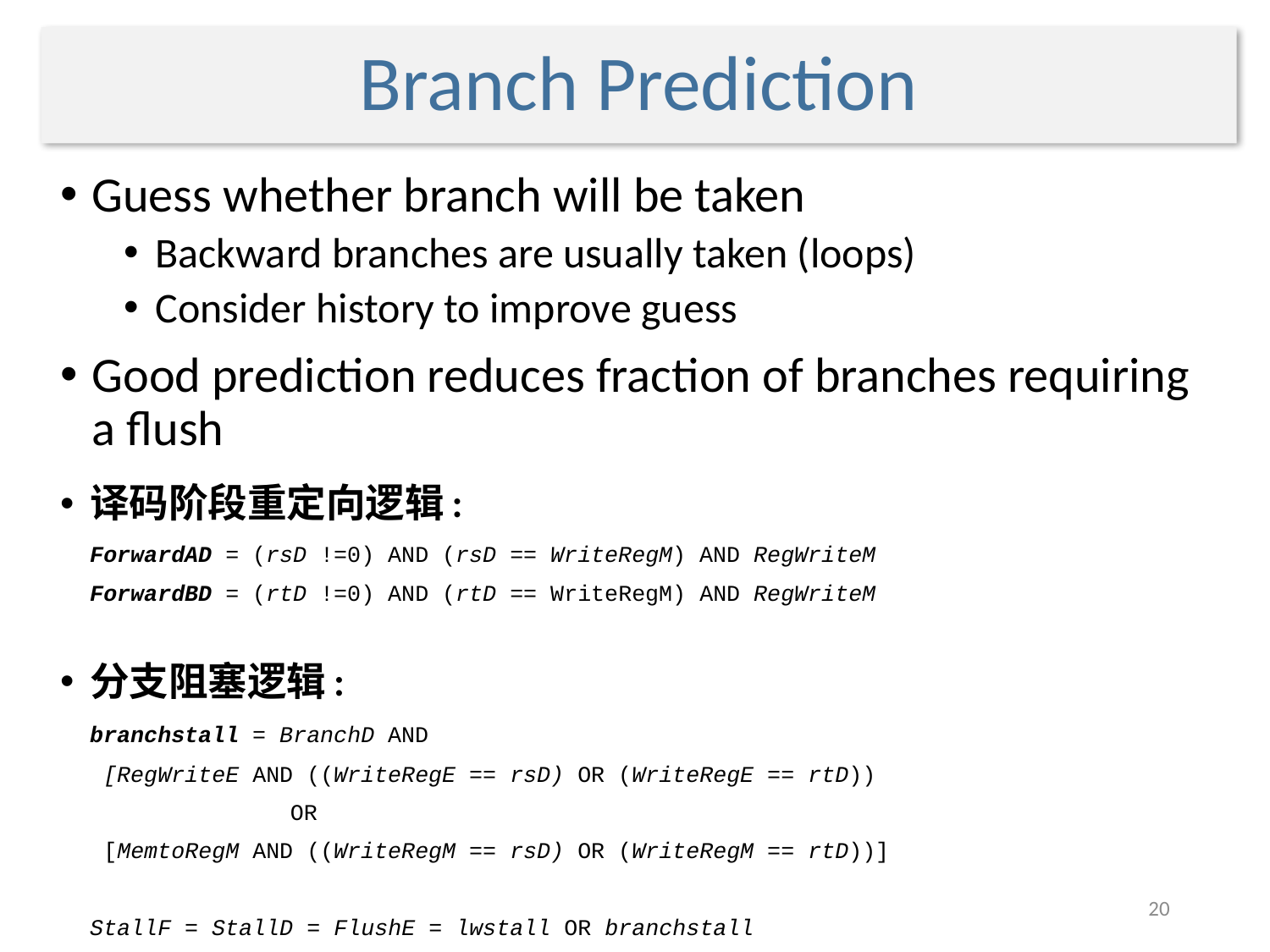

# Branch Prediction
Guess whether branch will be taken
Backward branches are usually taken (loops)
Consider history to improve guess
Good prediction reduces fraction of branches requiring a flush
译码阶段重定向逻辑:
	ForwardAD = (rsD !=0) AND (rsD == WriteRegM) AND RegWriteM
	ForwardBD = (rtD !=0) AND (rtD == WriteRegM) AND RegWriteM

分支阻塞逻辑:
	branchstall = BranchD AND
	 [RegWriteE AND ((WriteRegE == rsD) OR (WriteRegE == rtD))
                 OR
	 [MemtoRegM AND ((WriteRegM == rsD) OR (WriteRegM == rtD))]

	StallF = StallD = FlushE = lwstall OR branchstall

20